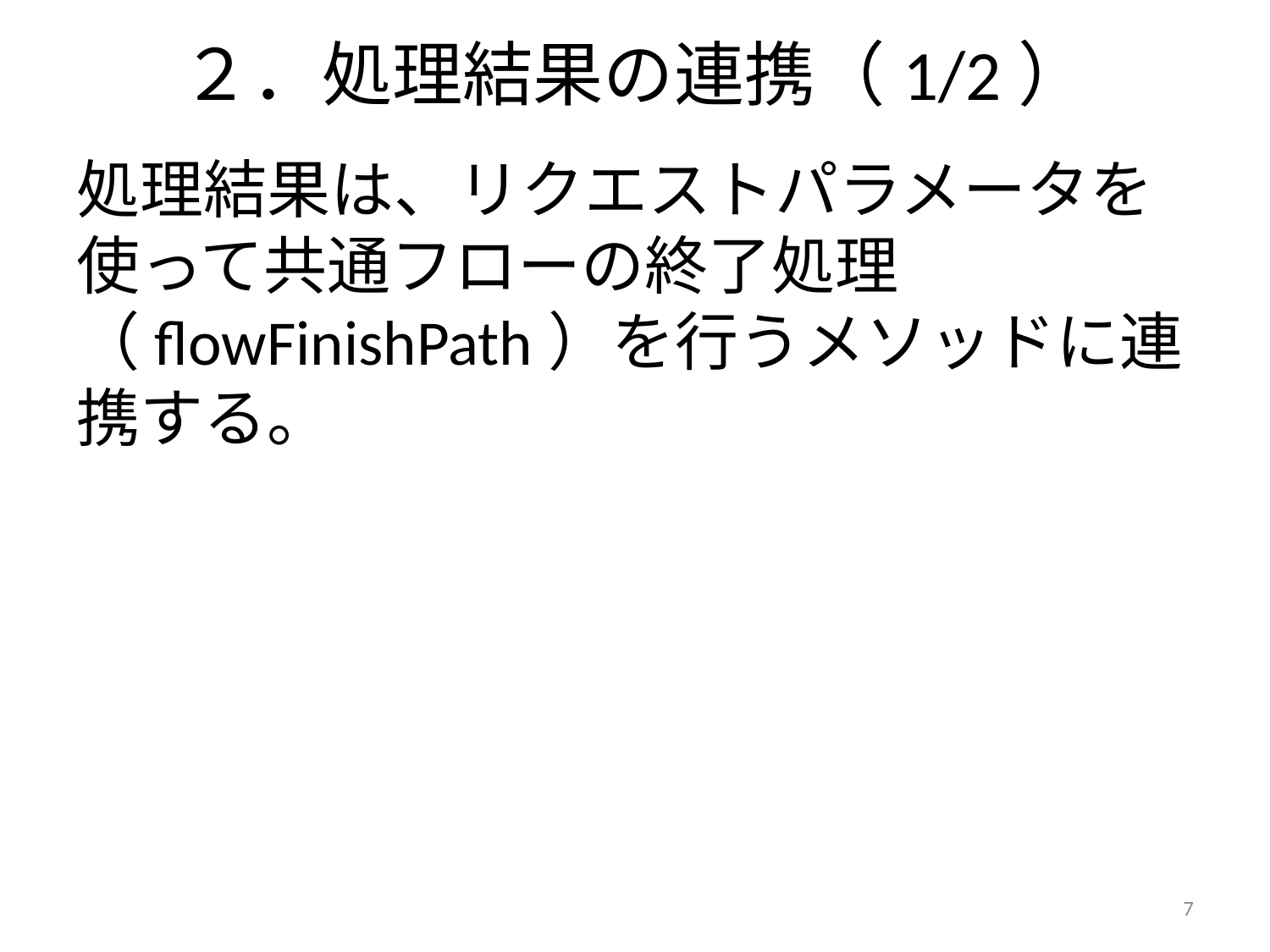

# ２．処理結果の連携（1/2）
処理結果は、リクエストパラメータを使って共通フローの終了処理（flowFinishPath）を行うメソッドに連携する。
7